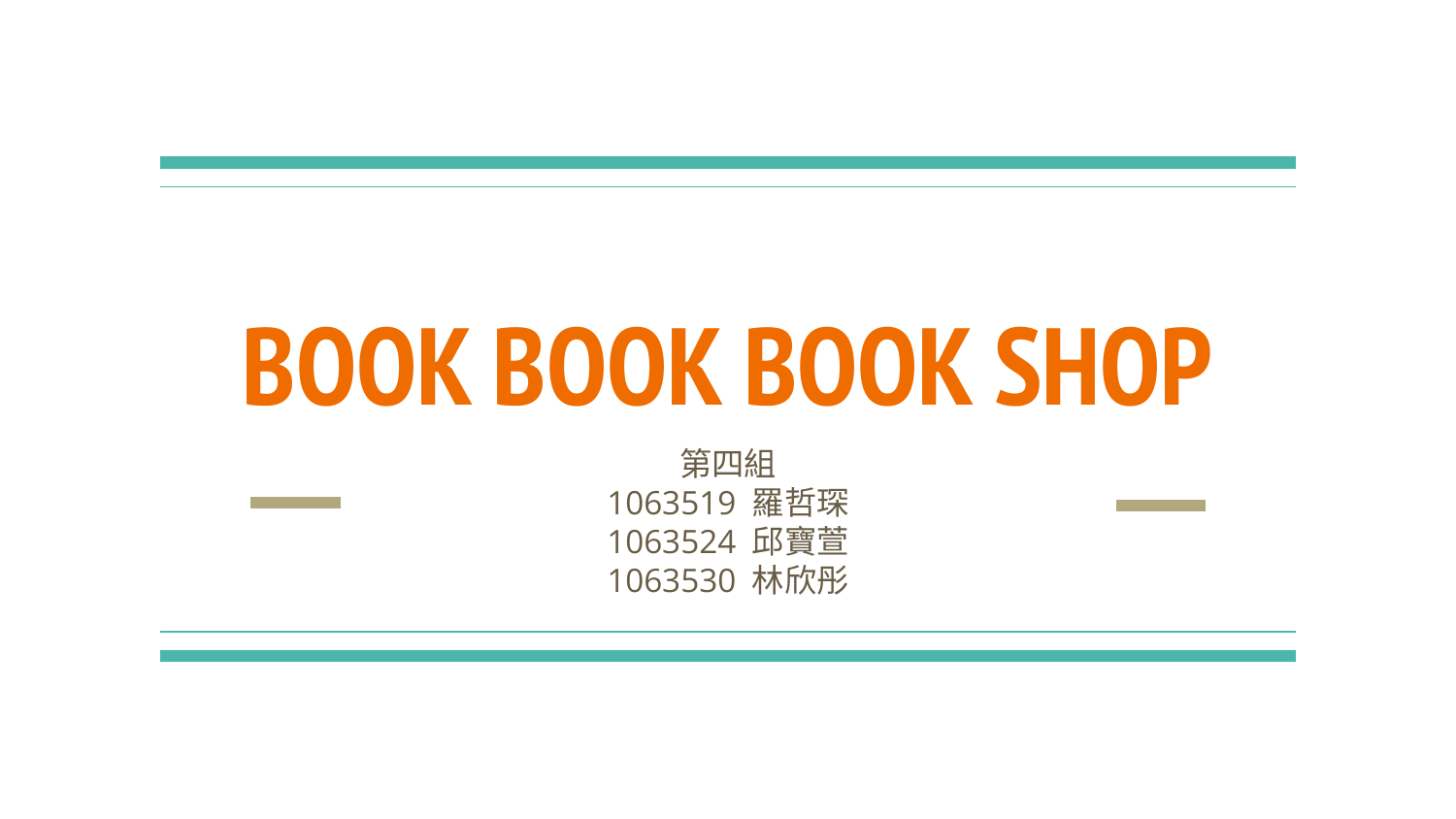

# BOOK BOOK BOOK SHOP
第四組
1063519 羅哲琛
1063524 邱寶萱
1063530 林欣彤